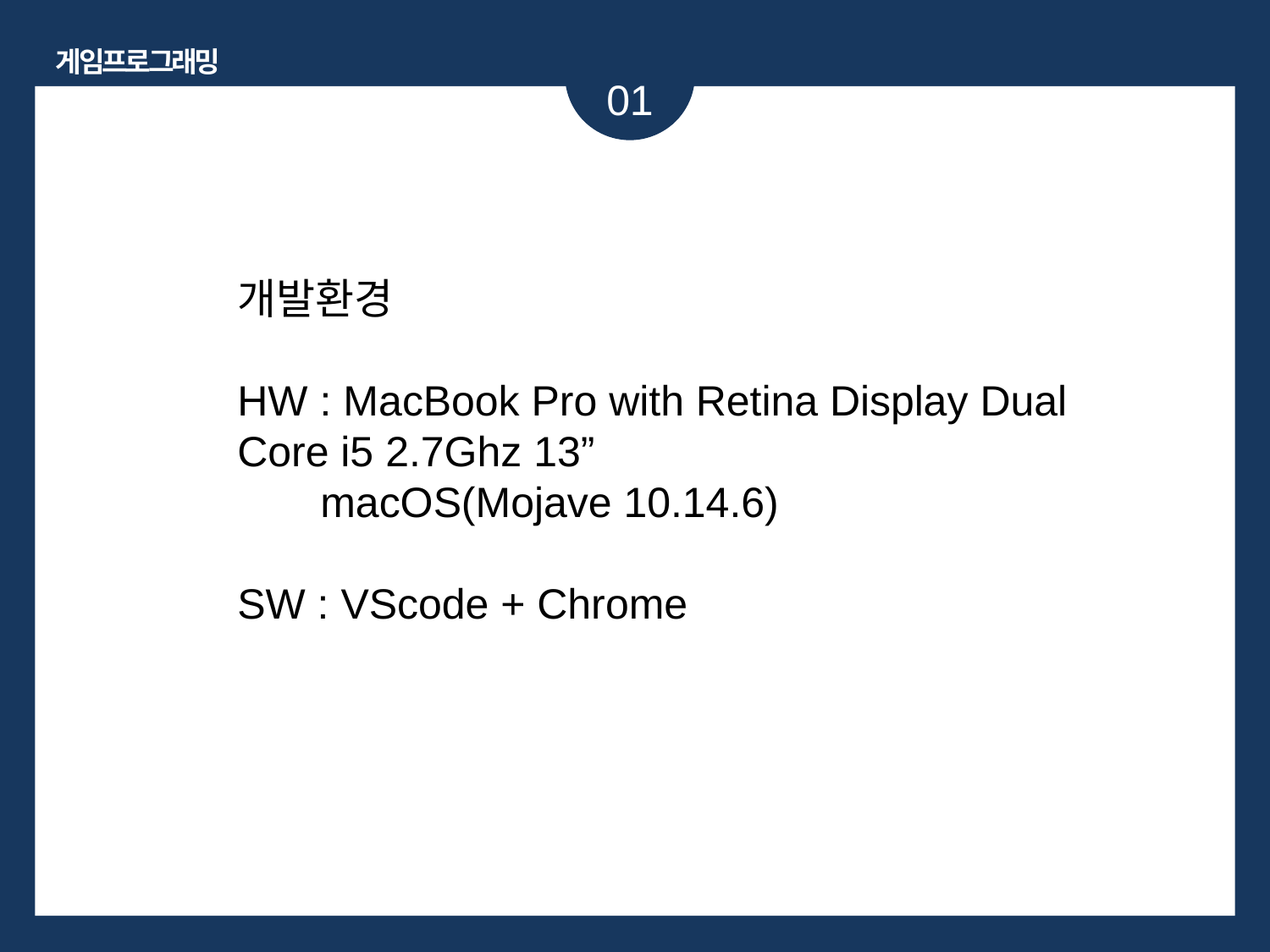

게임프로그래밍
01

개발환경

HW : MacBook Pro with Retina Display Dual Core i5 2.7Ghz 13”
       macOS(Mojave 10.14.6)

SW : VScode + Chrome